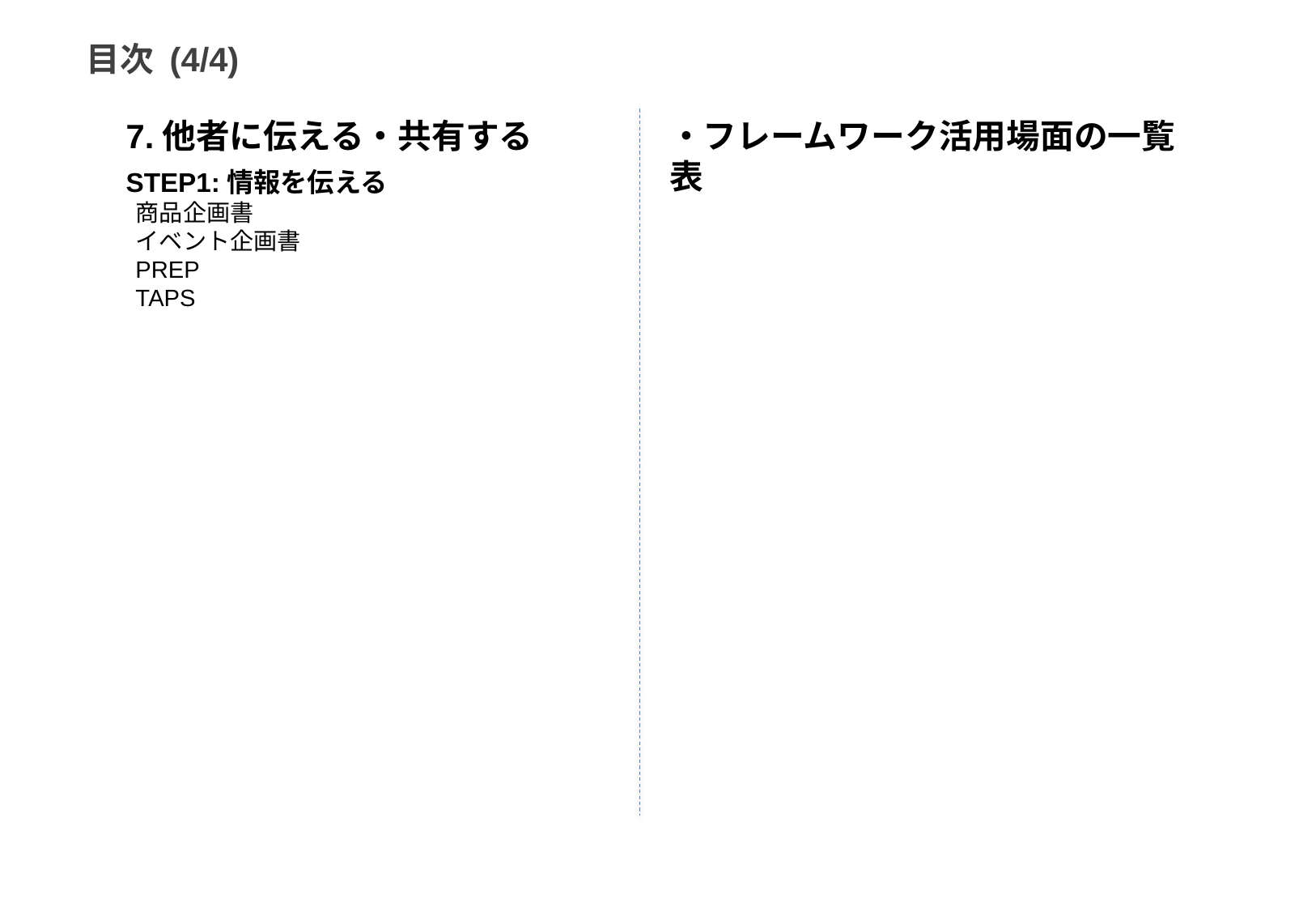

目次 (4/4)
7.他者に伝える・共有する
STEP1:情報を伝える
商品企画書
イベント企画書
PREP
TAPS

・フレームワーク活用場面の一覧表